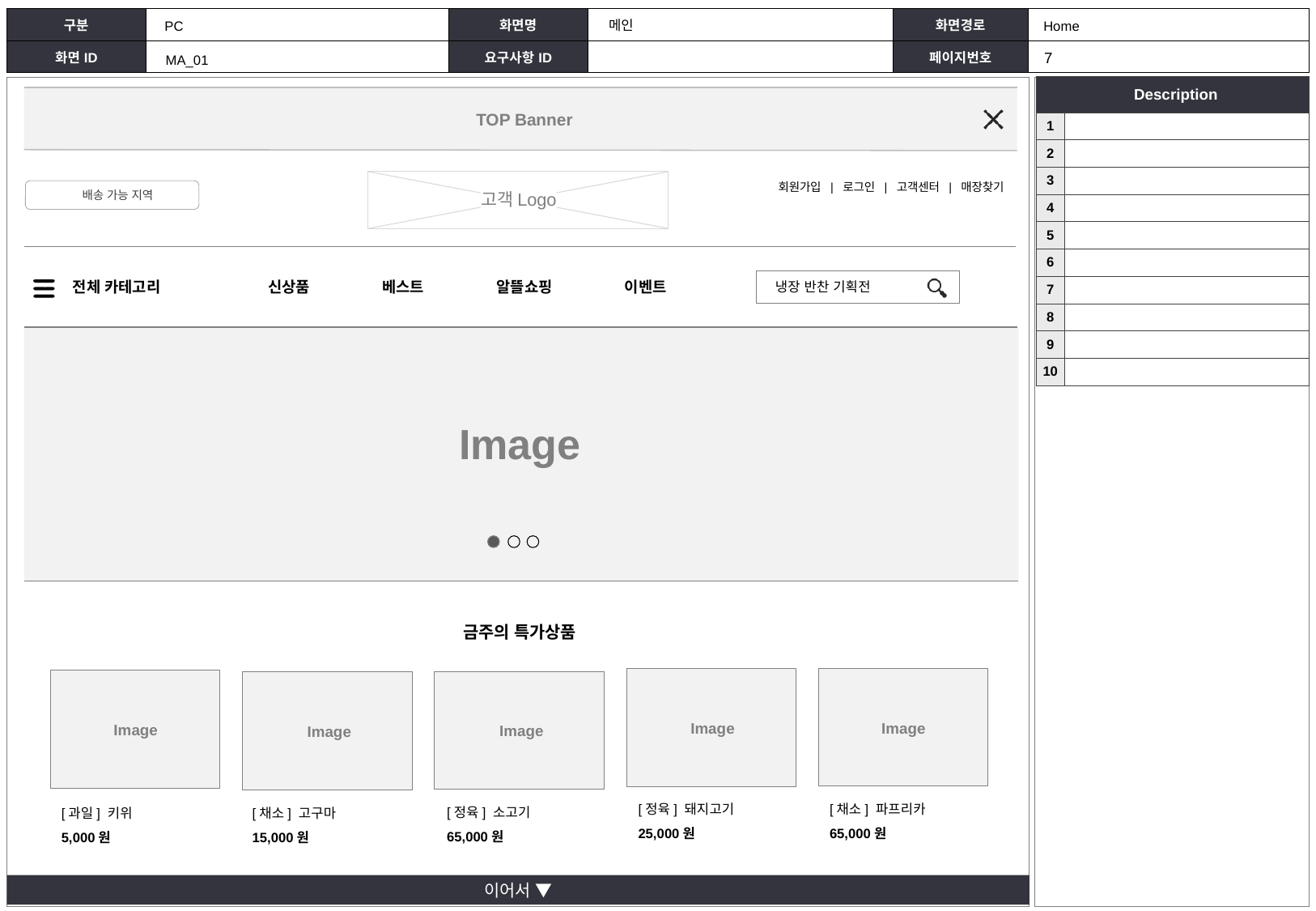

# PC
메인
Home

MA_01
| Description |  |
| --- | --- |
| 1 |  |
| 2 |  |
| 3 |  |
| 4 |  |
| 5 |  |
| 6 |  |
| 7 |  |
| 8 |  |
| 9 |  |
| 10 |  |

Image

금주의 특가상품

Image

Image

Image

Image

Image
[정육] 돼지고기
25,000원
[채소] 파프리카
65,000원
[정육] 소고기
65,000원
[과일] 키위
5,000원
[채소] 고구마
15,000원
이어서 ▼